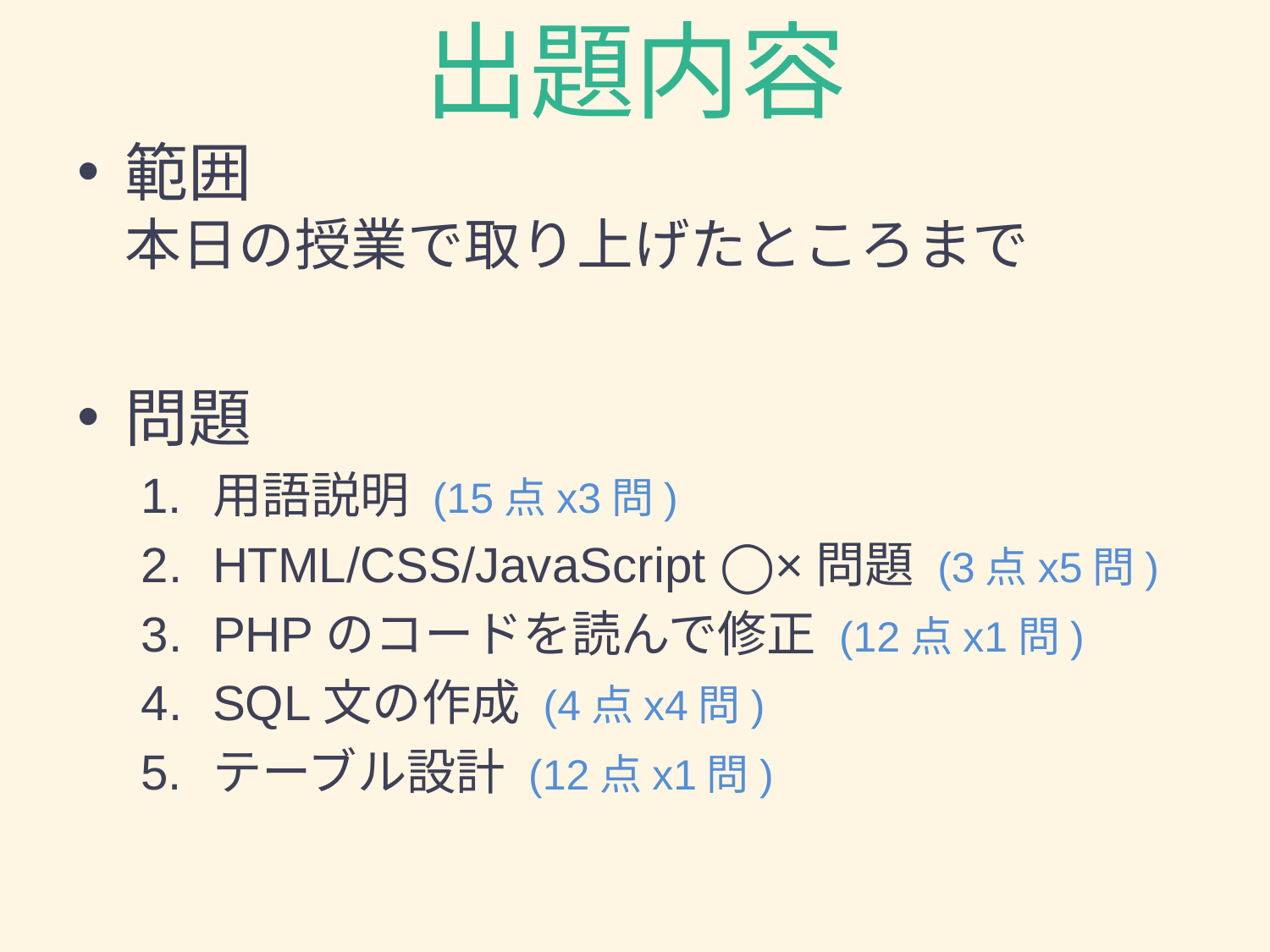

# 出題内容
範囲
本日の授業で取り上げたところまで

問題
用語説明 (15点x3問)
HTML/CSS/JavaScript ◯×問題 (3点x5問)
PHPのコードを読んで修正 (12点x1問)
SQL文の作成 (4点x4問)
テーブル設計 (12点x1問)